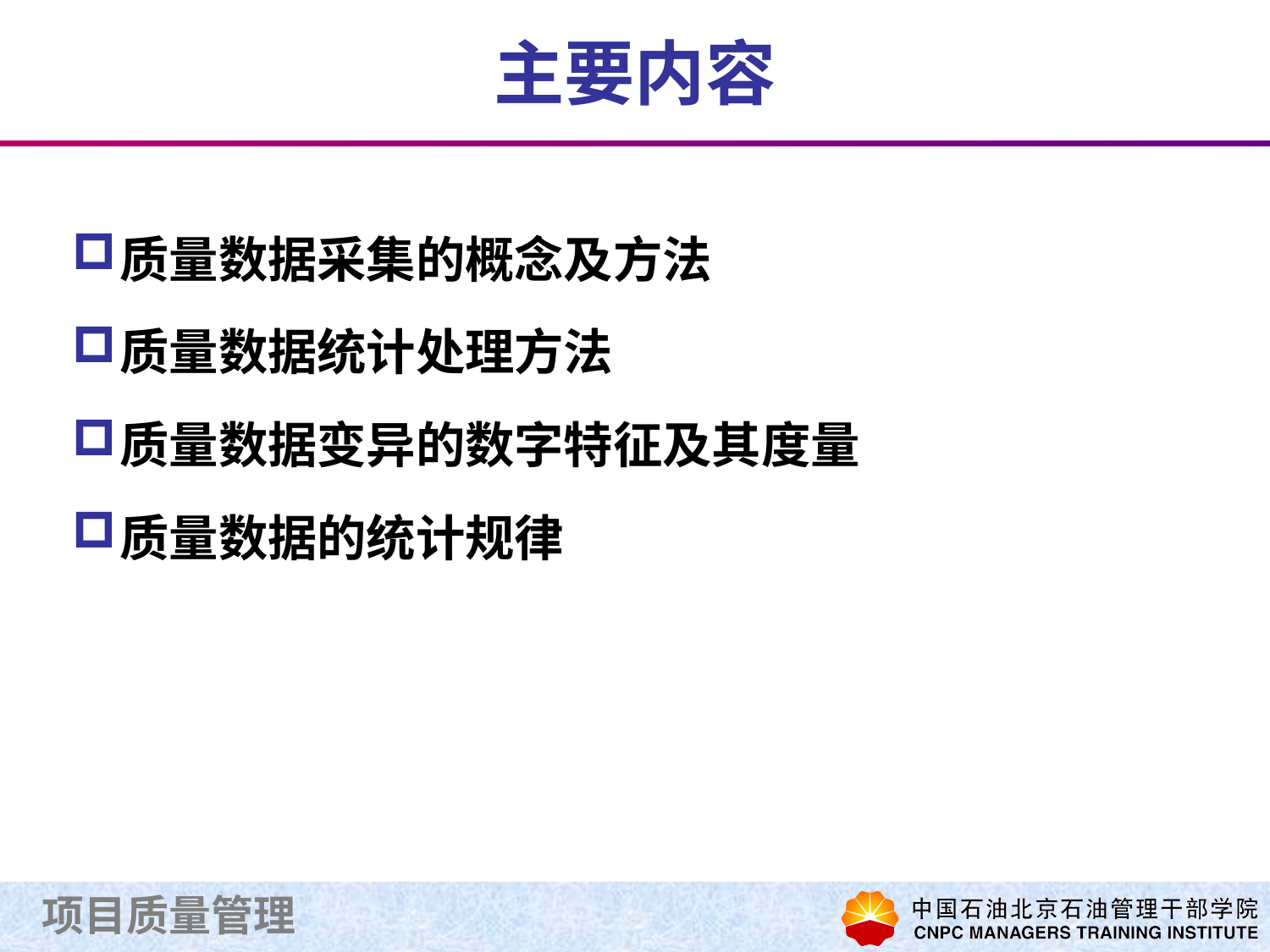

# 主要内容
质量数据采集的概念及方法
质量数据统计处理方法
质量数据变异的数字特征及其度量
质量数据的统计规律